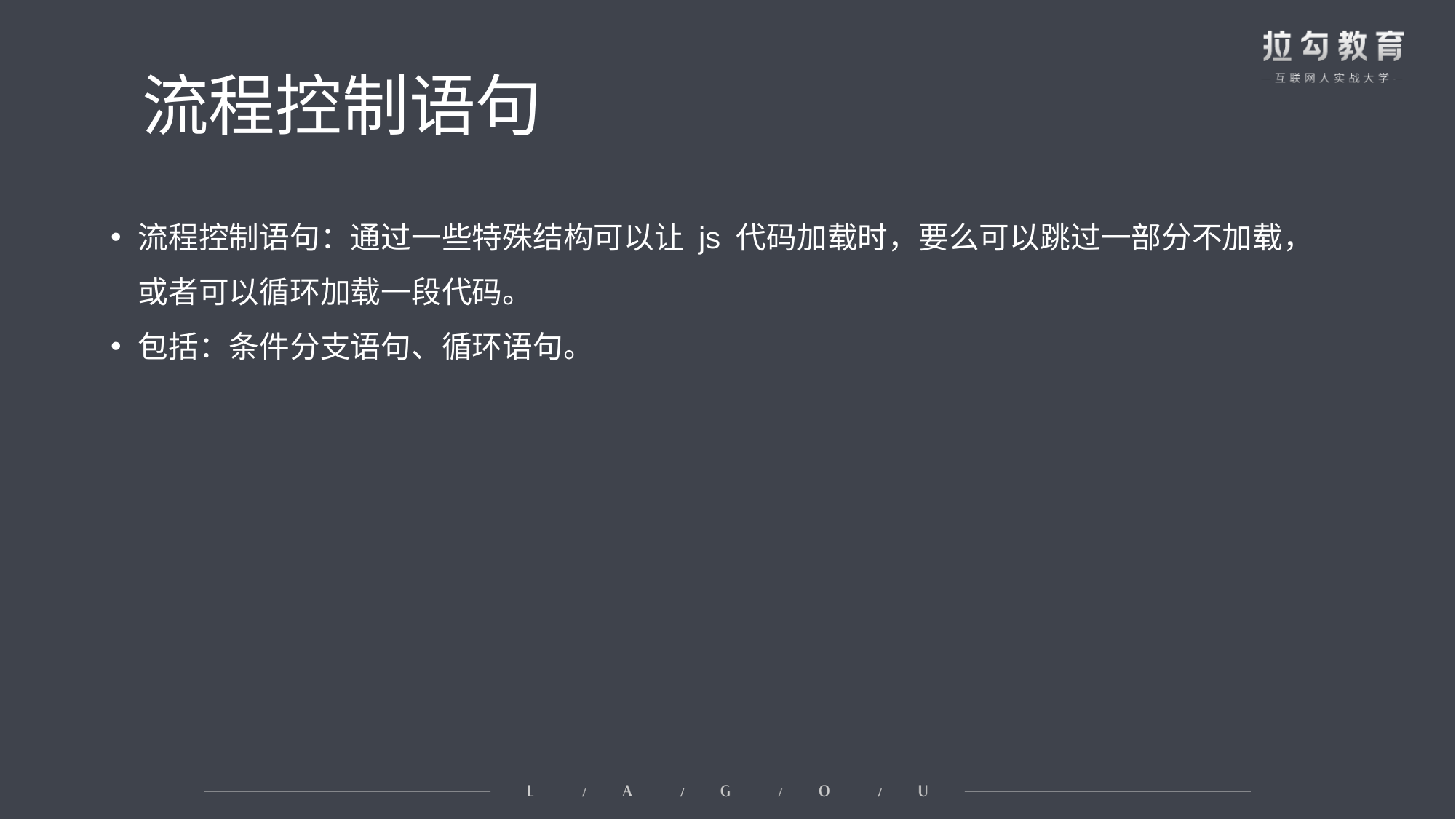

# 流程控制语句
流程控制语句：通过一些特殊结构可以让 js 代码加载时，要么可以跳过一部分不加载，或者可以循环加载一段代码。
包括：条件分支语句、循环语句。